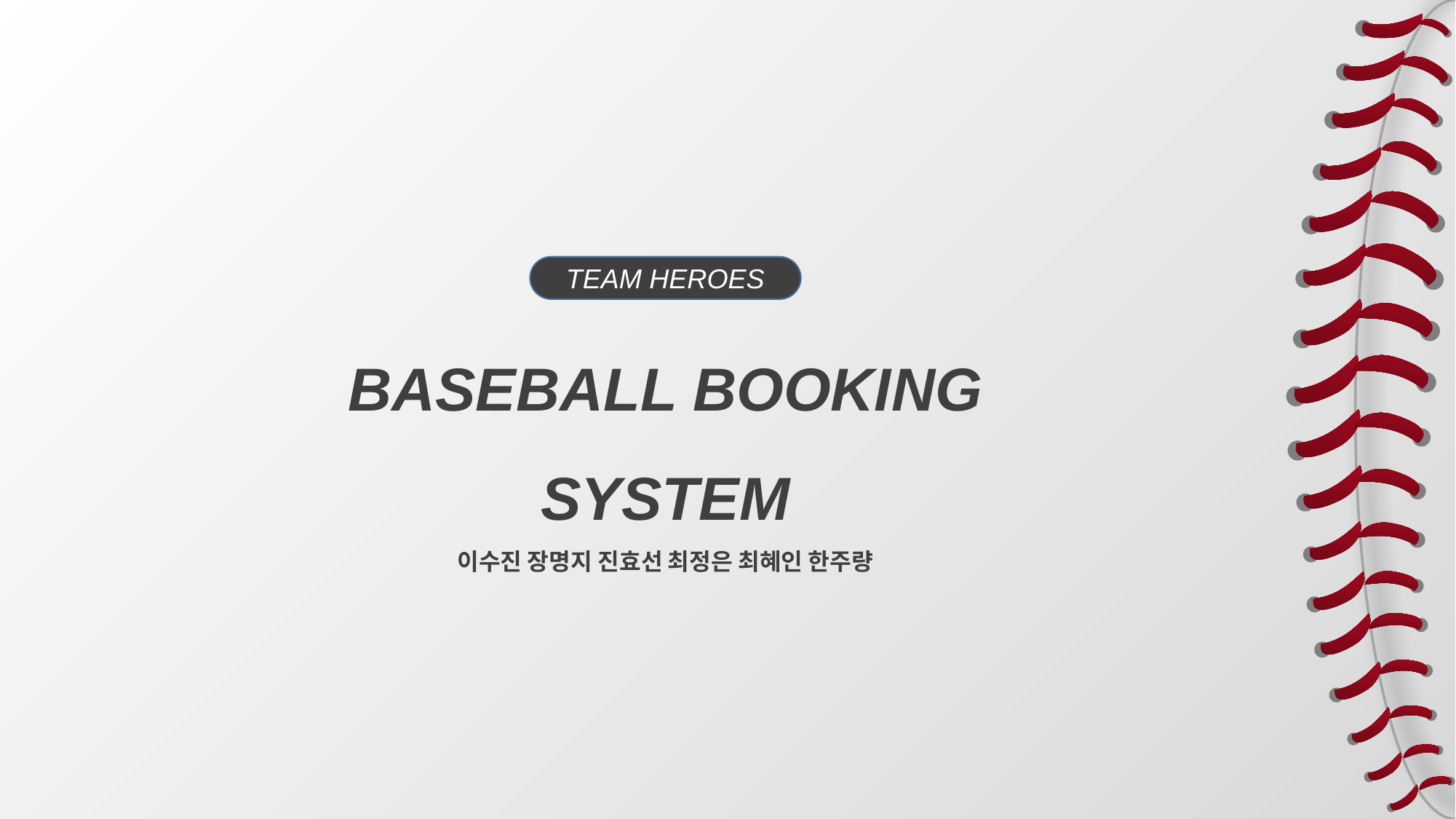

TEAM HEROES
BASEBALL BOOKING SYSTEM
이수진 장명지 진효선 최정은 최혜인 한주량